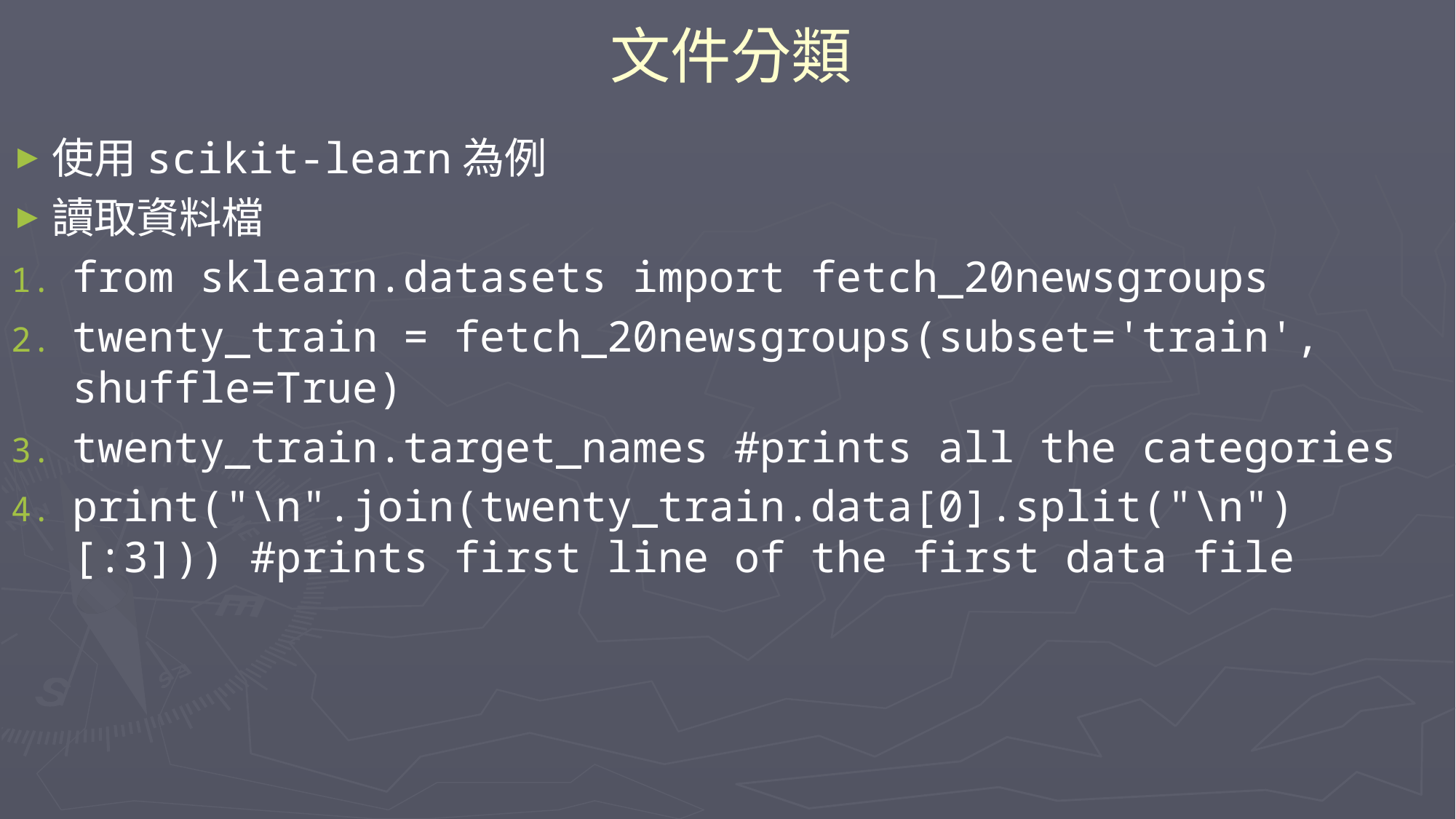

# 文件分類
使用scikit-learn為例
讀取資料檔
from sklearn.datasets import fetch_20newsgroups
twenty_train = fetch_20newsgroups(subset='train', shuffle=True)
twenty_train.target_names #prints all the categories
print("\n".join(twenty_train.data[0].split("\n")[:3])) #prints first line of the first data file